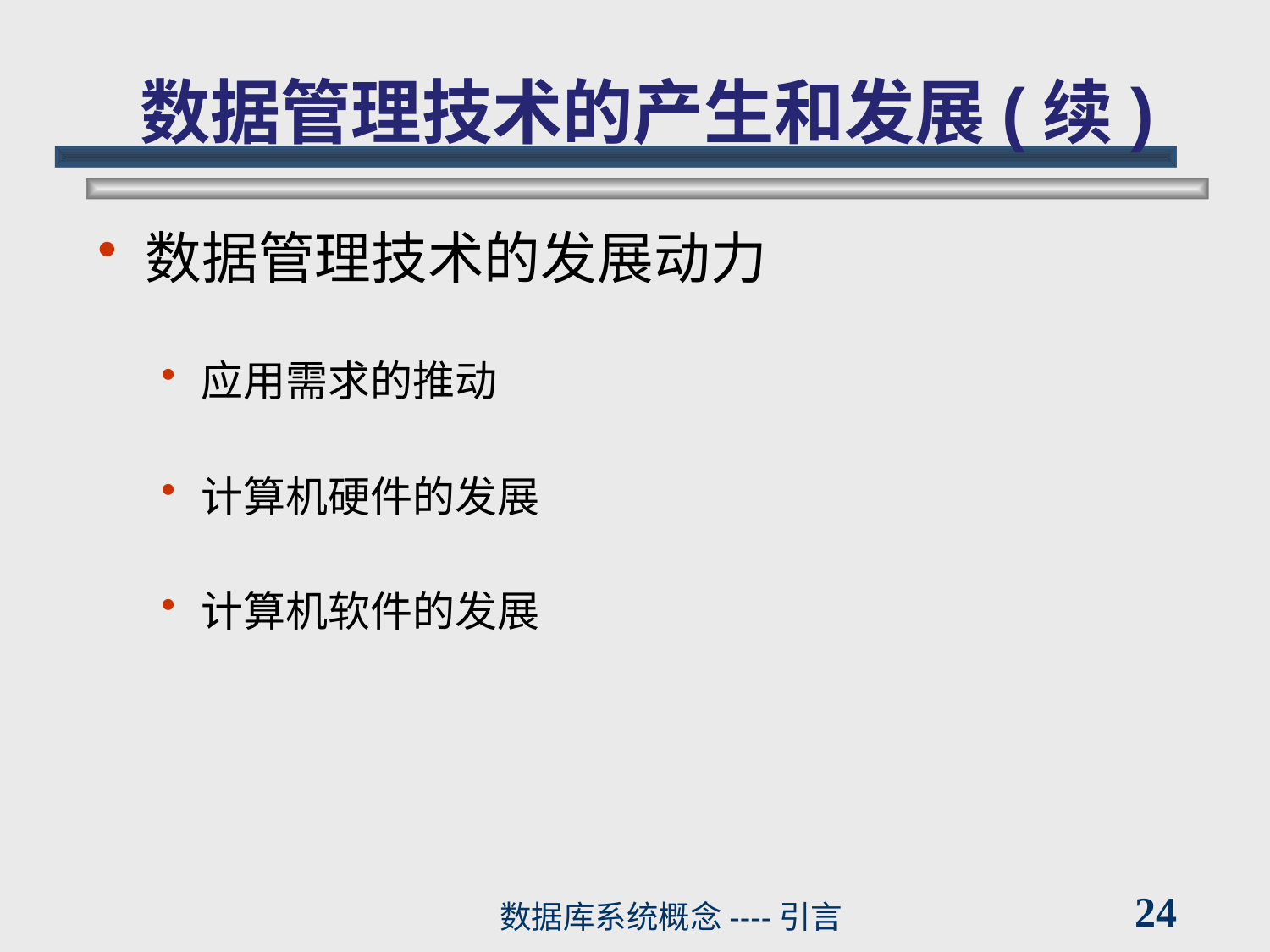

# 数据管理技术的产生和发展(续)
数据管理技术的发展动力
应用需求的推动
计算机硬件的发展
计算机软件的发展

24
数据库系统概念----引言